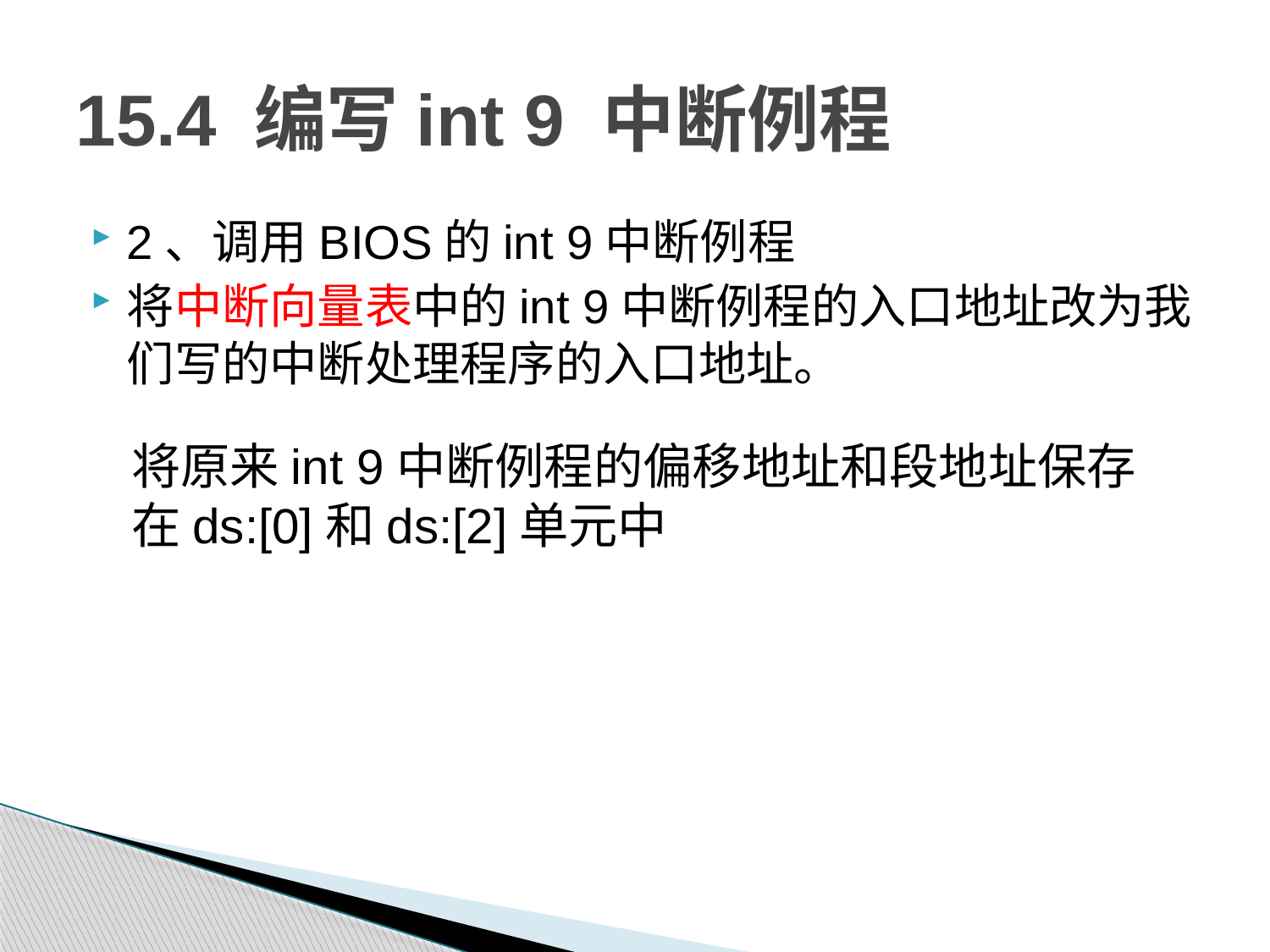

# 15.4 编写int 9 中断例程
2、调用BIOS的int 9中断例程
将中断向量表中的int 9中断例程的入口地址改为我们写的中断处理程序的入口地址。
将原来int 9中断例程的偏移地址和段地址保存在ds:[0]和ds:[2]单元中